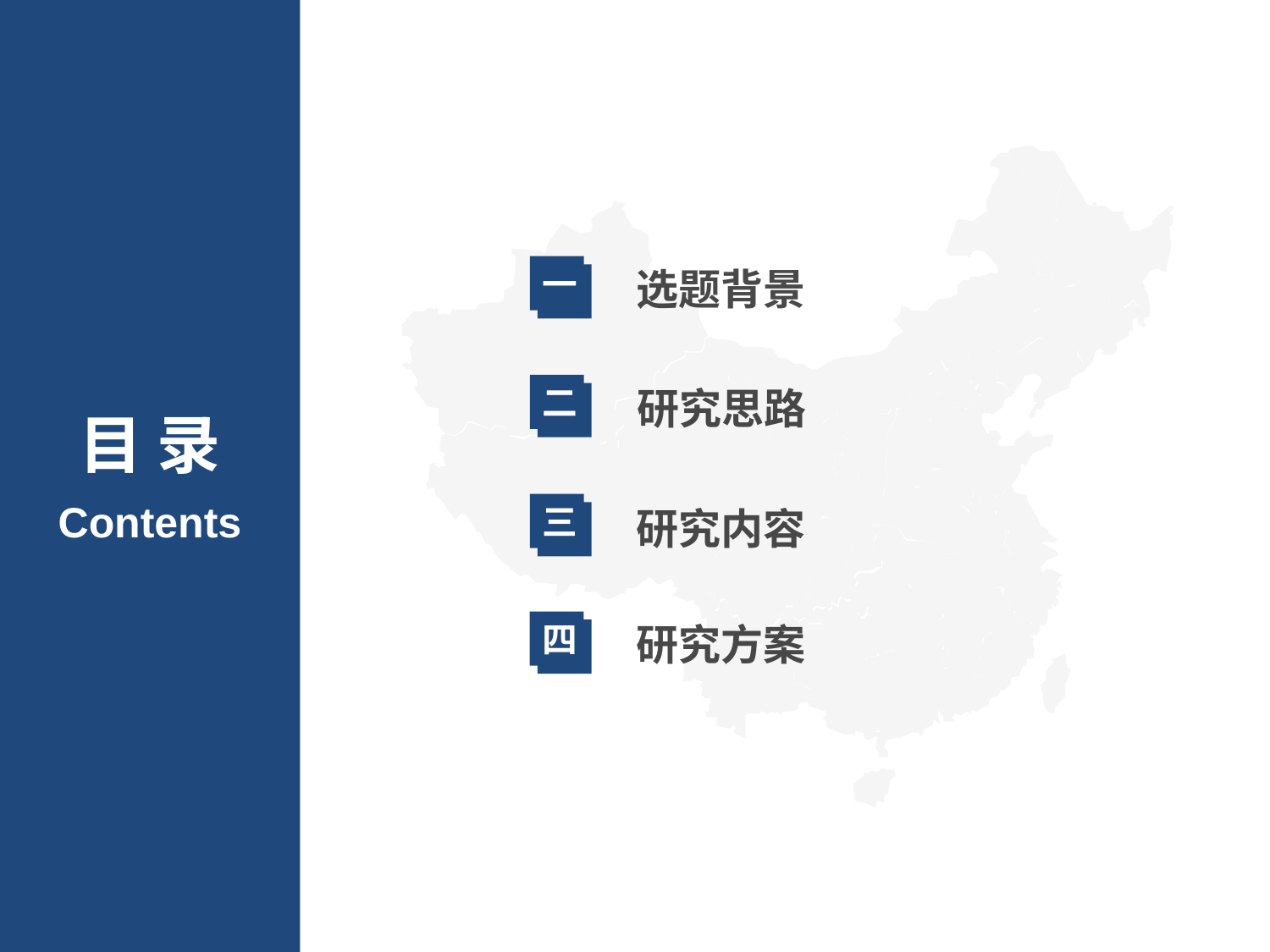

一

选题背景
二

研究思路
目 录
Contents
三

研究内容
四

研究方案